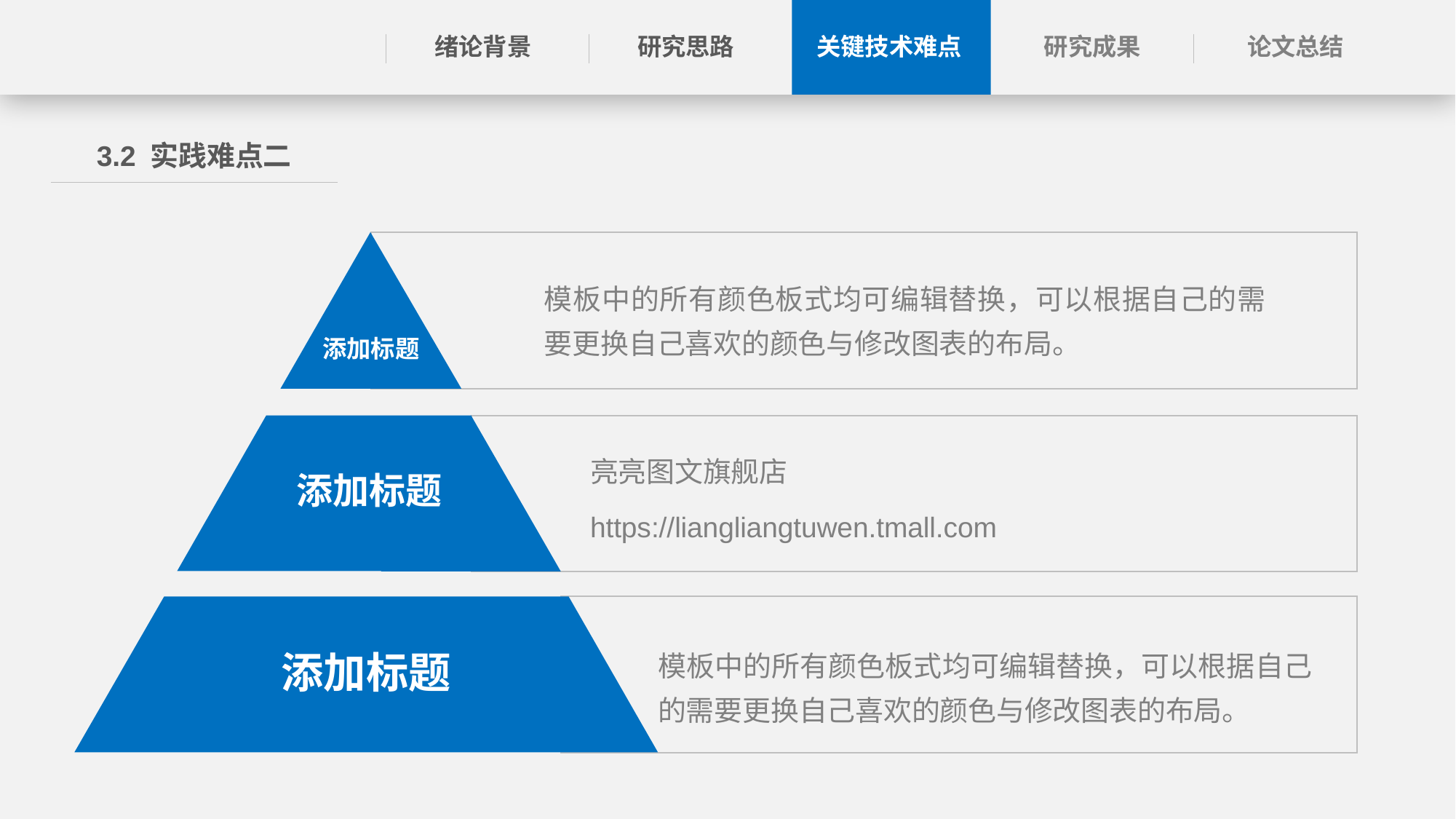

绪论背景
关键技术难点
论文总结
研究思路
研究成果
3.2 实践难点二
添加标题

模板中的所有颜色板式均可编辑替换，可以根据自己的需要更换自己喜欢的颜色与修改图表的布局。
添加标题

亮亮图文旗舰店
https://liangliangtuwen.tmall.com

添加标题
模板中的所有颜色板式均可编辑替换，可以根据自己的需要更换自己喜欢的颜色与修改图表的布局。